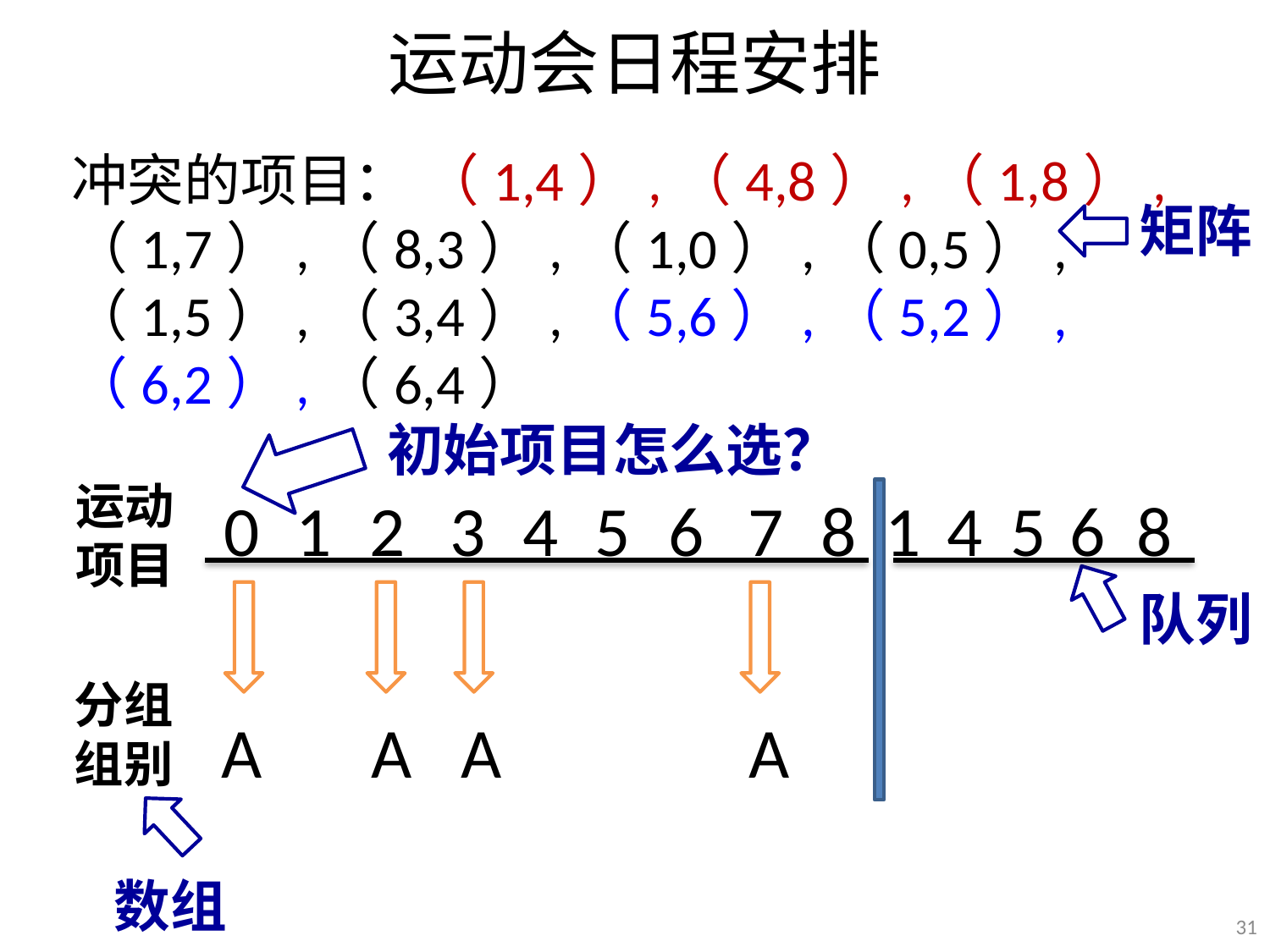

# 运动会日程安排
冲突的项目： （1,4）,（4,8）,（1,8）,（1,7）,（8,3）,（1,0）,（0,5）,（1,5）,（3,4）,（5,6）,（5,2）,（6,2）,（6,4）
矩阵

初始项目怎么选？

运动项目
0
1
2
3
4
5
6
7
8
1

4
5
6
8

队列

分组组别
A
A
A
A

数组
31